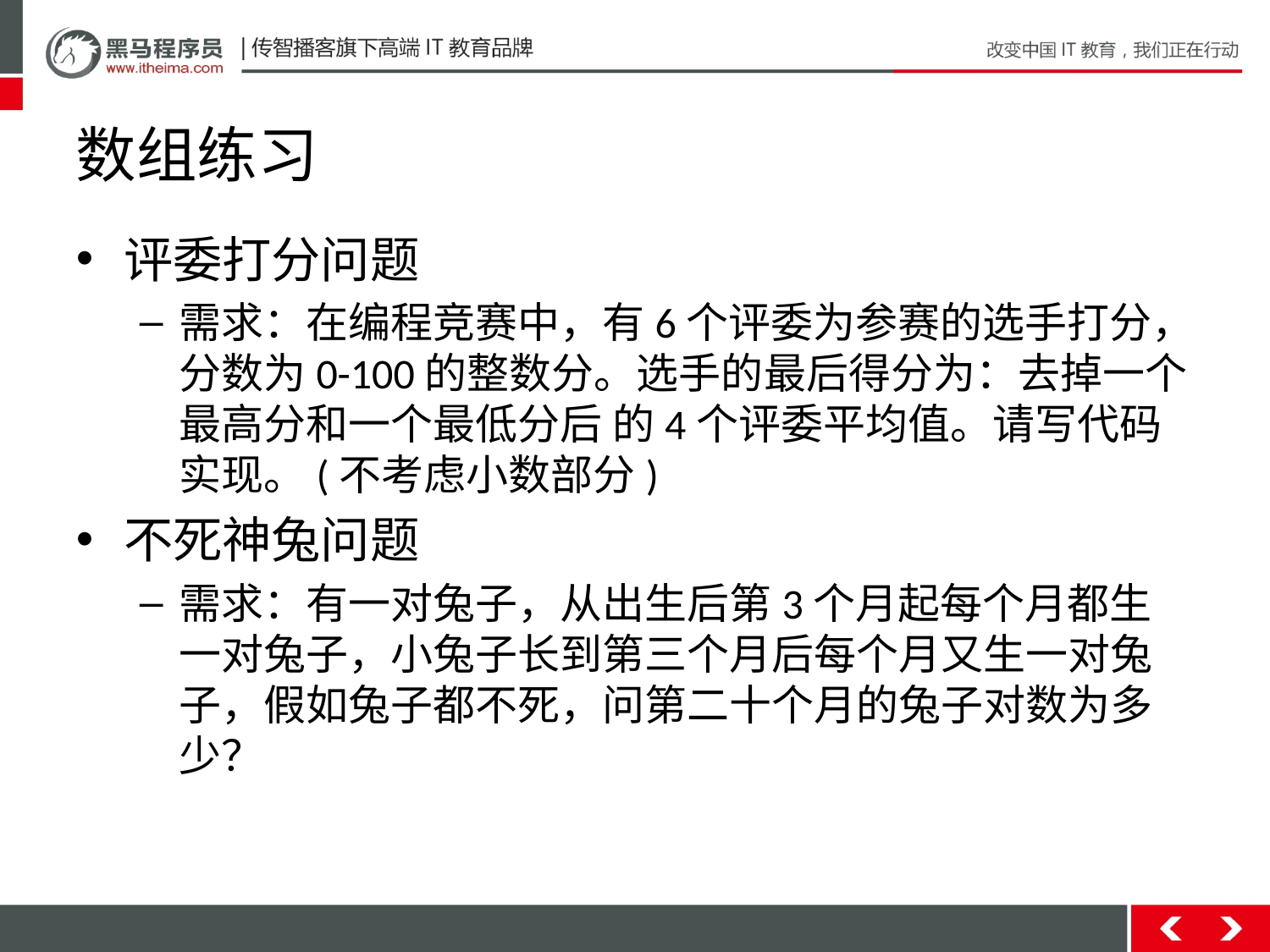

# 数组练习
评委打分问题
需求：在编程竞赛中，有6个评委为参赛的选手打分，分数为0-100的整数分。选手的最后得分为：去掉一个最高分和一个最低分后 的4个评委平均值。请写代码实现。(不考虑小数部分)
不死神兔问题
需求：有一对兔子，从出生后第3个月起每个月都生一对兔子，小兔子长到第三个月后每个月又生一对兔子，假如兔子都不死，问第二十个月的兔子对数为多少？